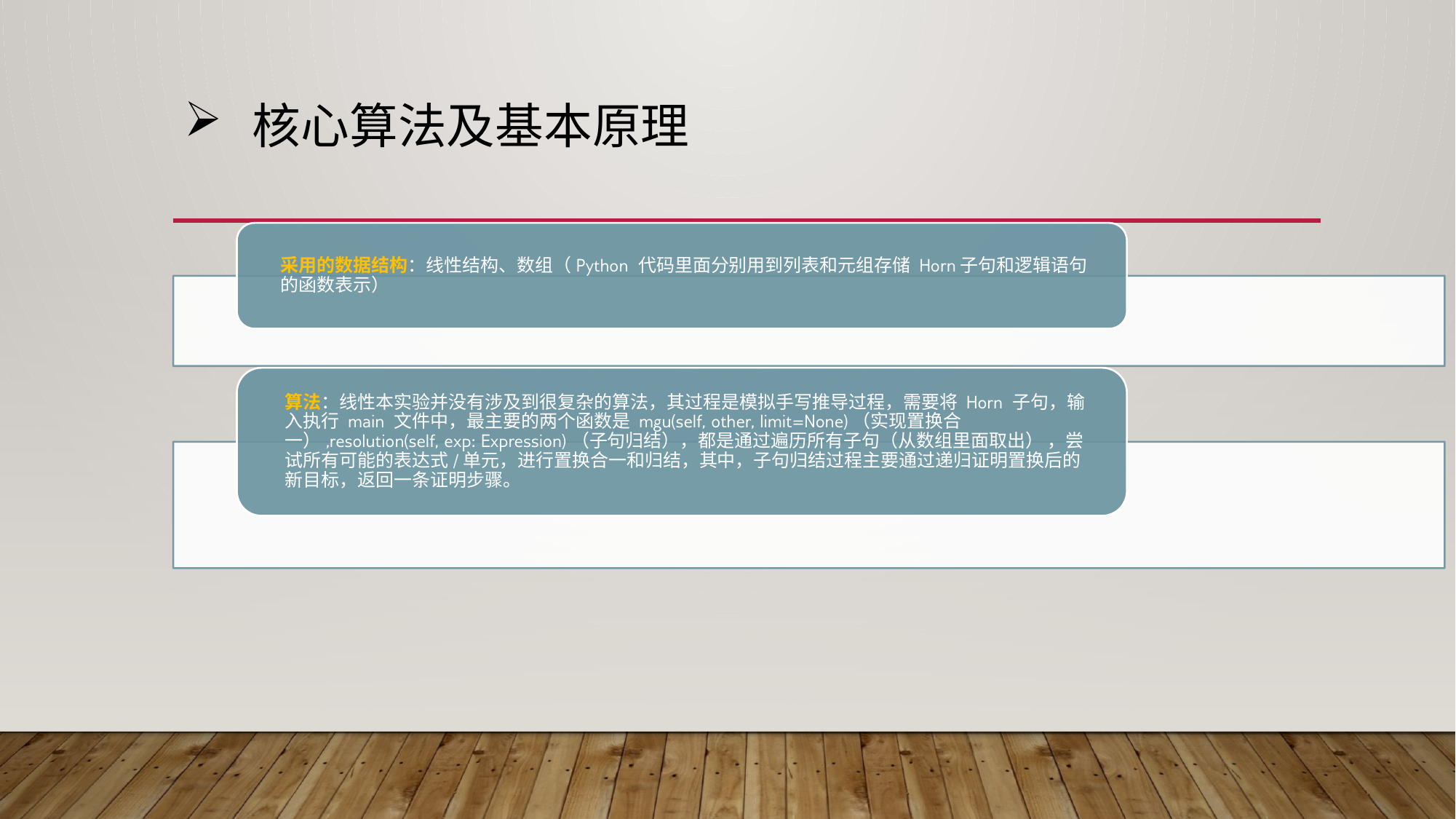

# 核心算法及基本原理
采用的数据结构：线性结构、数组（Python 代码里面分别用到列表和元组存储 Horn子句和逻辑语句的函数表示）
算法：线性本实验并没有涉及到很复杂的算法，其过程是模拟手写推导过程，需要将 Horn 子句，输入执行 main 文件中，最主要的两个函数是 mgu(self, other, limit=None)（实现置换合一）,resolution(self, exp: Expression)（子句归结），都是通过遍历所有子句（从数组里面取出） ，尝试所有可能的表达式/单元，进行置换合一和归结，其中，子句归结过程主要通过递归证明置换后的新目标，返回一条证明步骤。